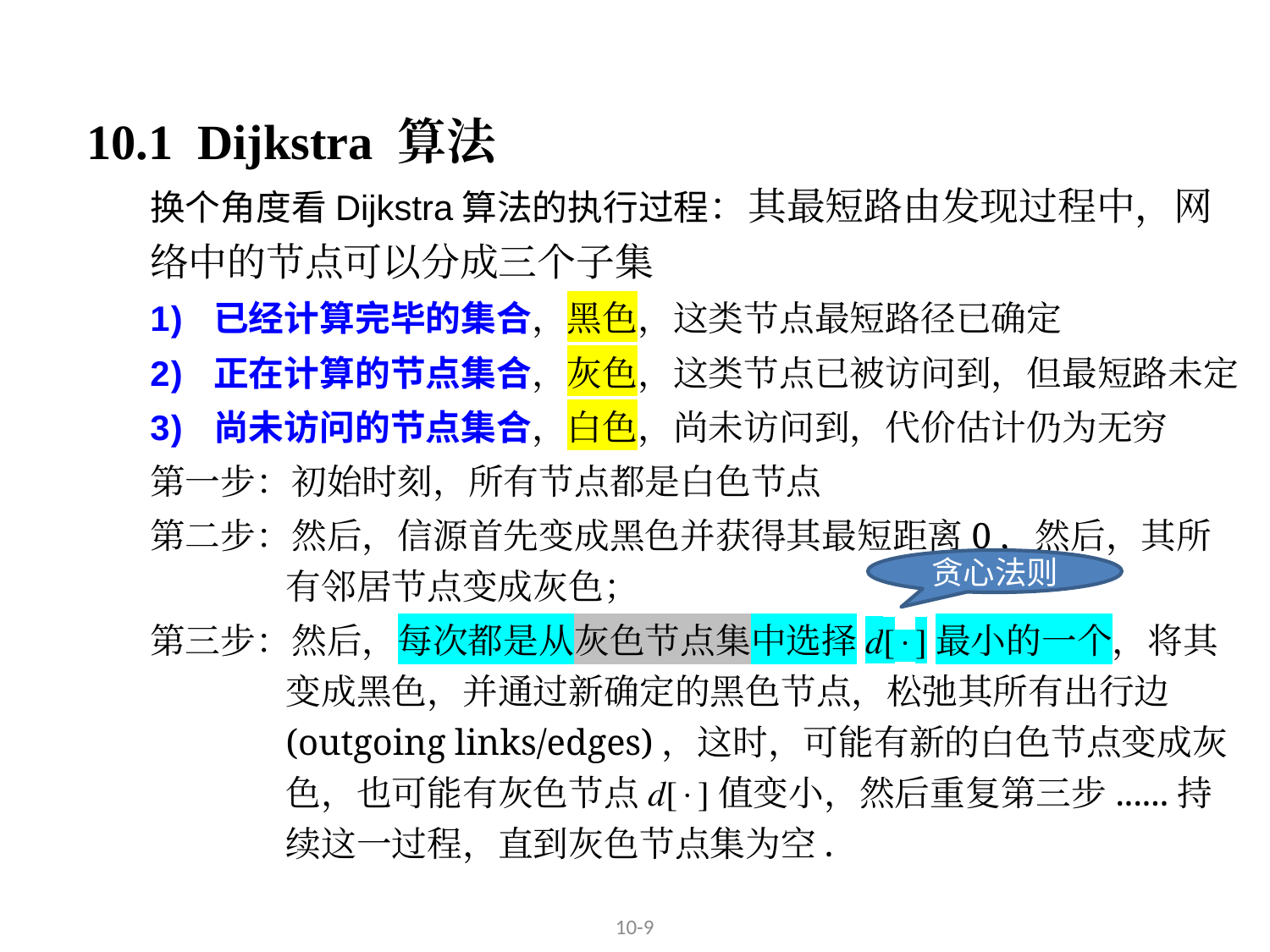

10.1  Dijkstra 算法
	换个角度看Dijkstra算法的执行过程：其最短路由发现过程中，网络中的节点可以分成三个子集
已经计算完毕的集合，黑色，这类节点最短路径已确定
正在计算的节点集合，灰色，这类节点已被访问到，但最短路未定
尚未访问的节点集合，白色，尚未访问到，代价估计仍为无穷
第一步：初始时刻，所有节点都是白色节点
第二步：然后，信源首先变成黑色并获得其最短距离0，然后，其所有邻居节点变成灰色；
第三步：然后，每次都是从灰色节点集中选择d[⋅]最小的一个，将其变成黑色，并通过新确定的黑色节点，松弛其所有出行边(outgoing links/edges)，这时，可能有新的白色节点变成灰色，也可能有灰色节点d[⋅]值变小，然后重复第三步......持续这一过程，直到灰色节点集为空.
贪心法则
10-9